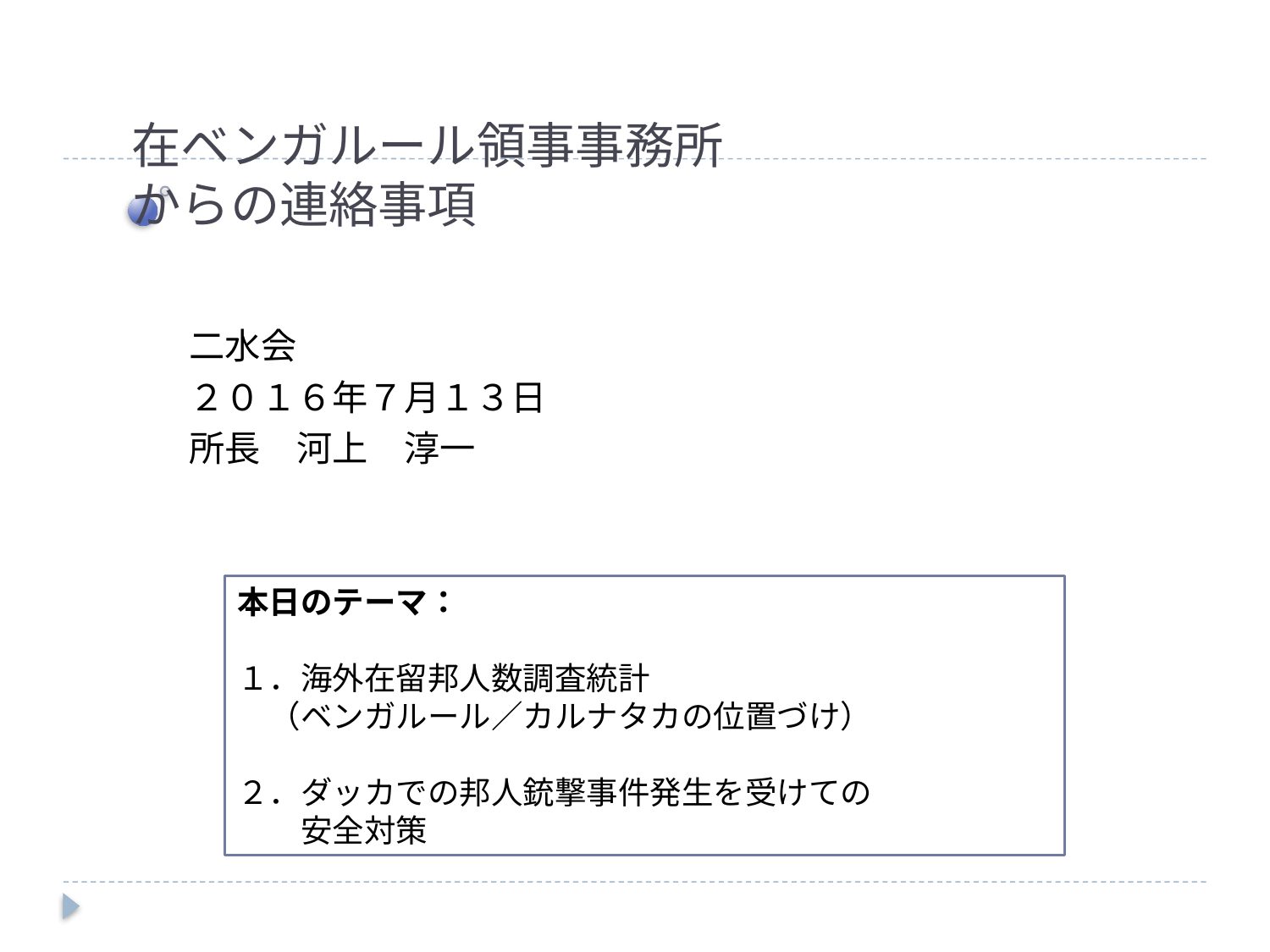

# 在ベンガルール領事事務所 からの連絡事項

二水会
２０１６年７月１３日
所長　河上　淳一

本日のテーマ：

１．海外在留邦人数調査統計
　（ベンガルール／カルナタカの位置づけ）

２．ダッカでの邦人銃撃事件発生を受けての
　　安全対策